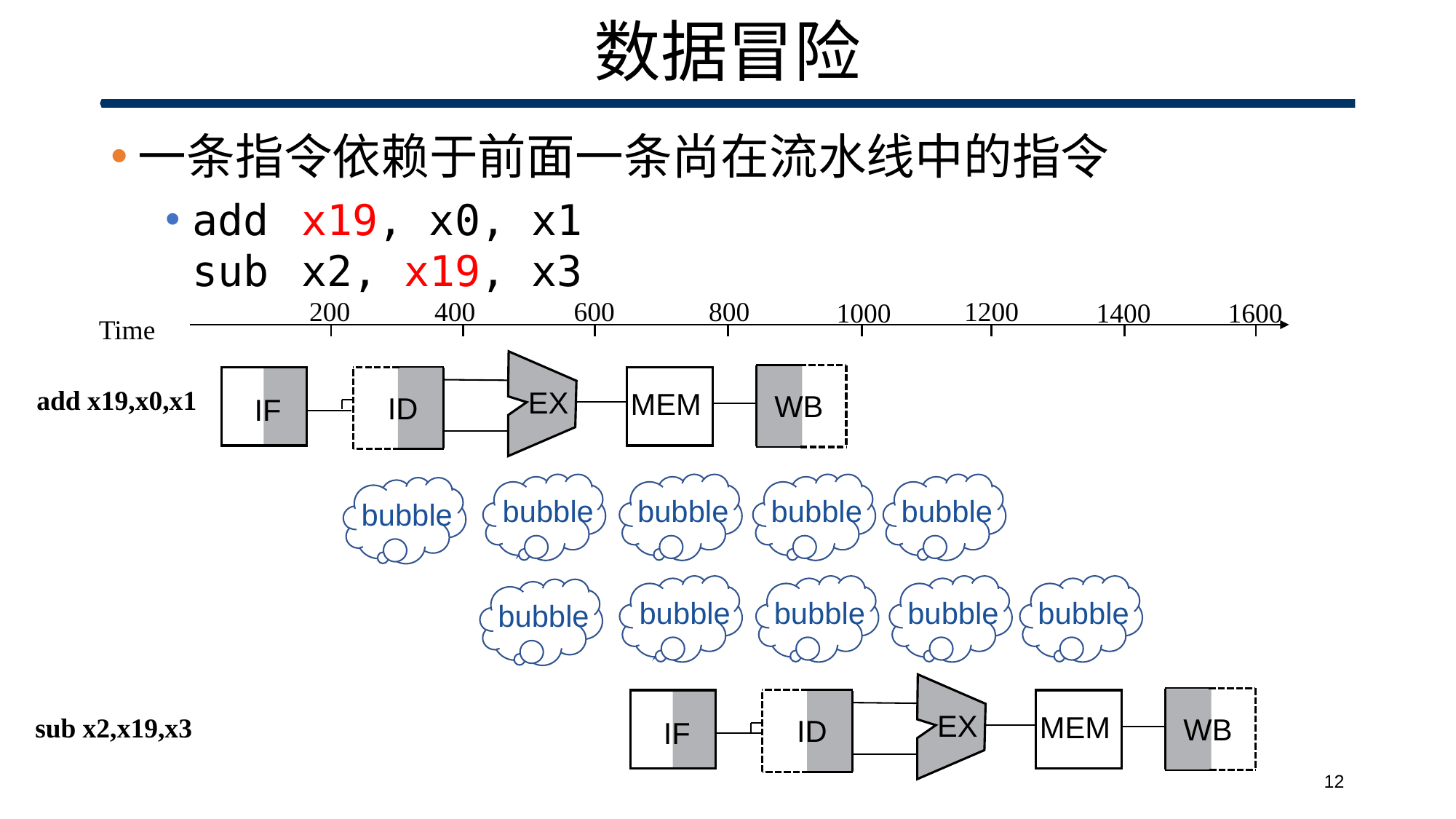

# 数据冒险
一条指令依赖于前面一条尚在流水线中的指令
add	x19, x0, x1
sub	x2, x19, x3
400
800
1200
600
200
1000
1600
1400
Time

EX
MEM
WB
ID
IF

add x19,x0,x1

bubble

bubble

bubble

bubble

bubble

bubble

bubble

bubble

bubble

bubble

EX
MEM
WB
ID
IF

sub x2,x19,x3
12